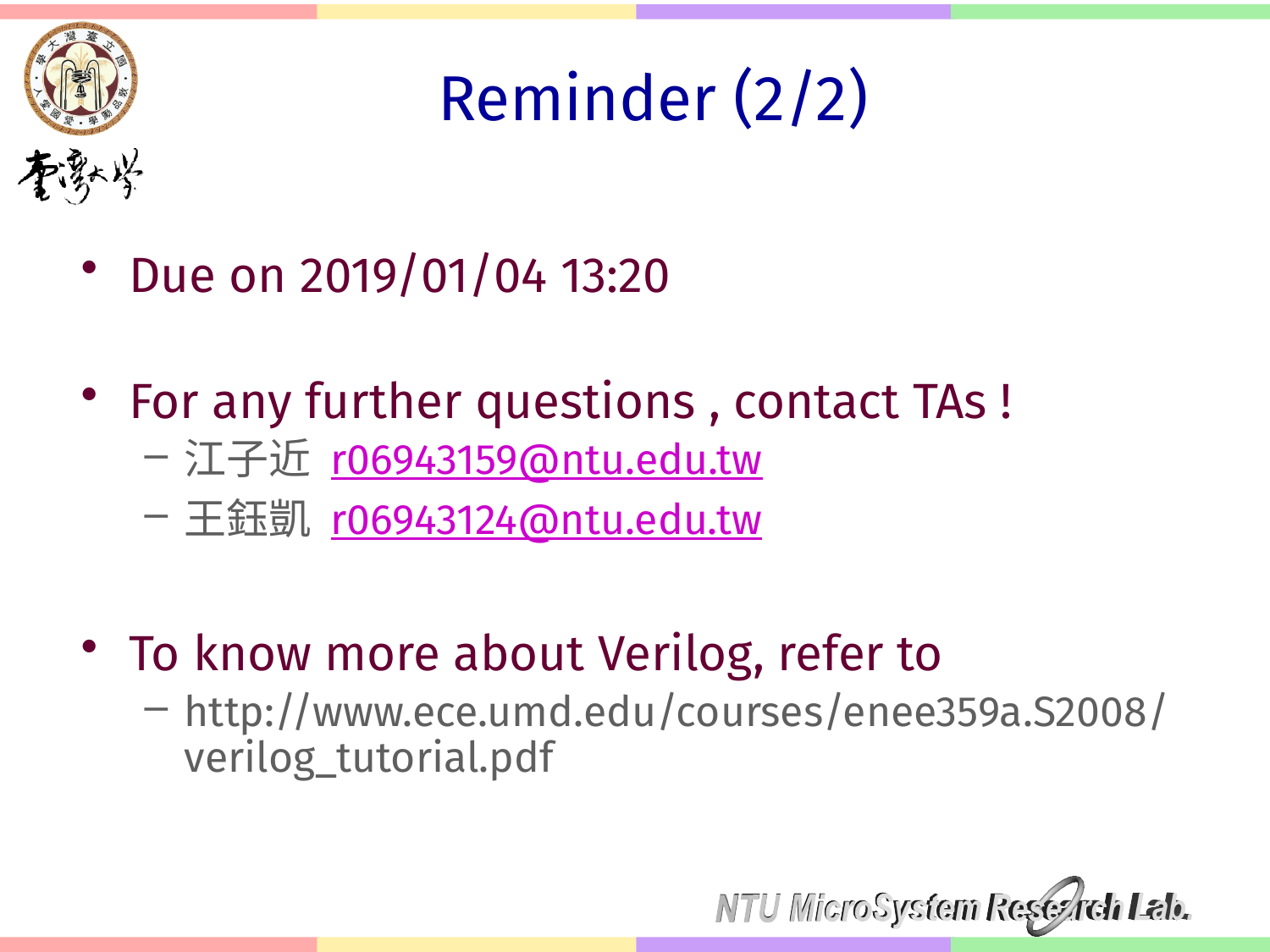

# Reminder (2/2)
Due on 2019/01/04 13:20

For any further questions , contact TAs !
江子近 r06943159@ntu.edu.tw
王鈺凱 r06943124@ntu.edu.tw

To know more about Verilog, refer to
http://www.ece.umd.edu/courses/enee359a.S2008/verilog_tutorial.pdf
21